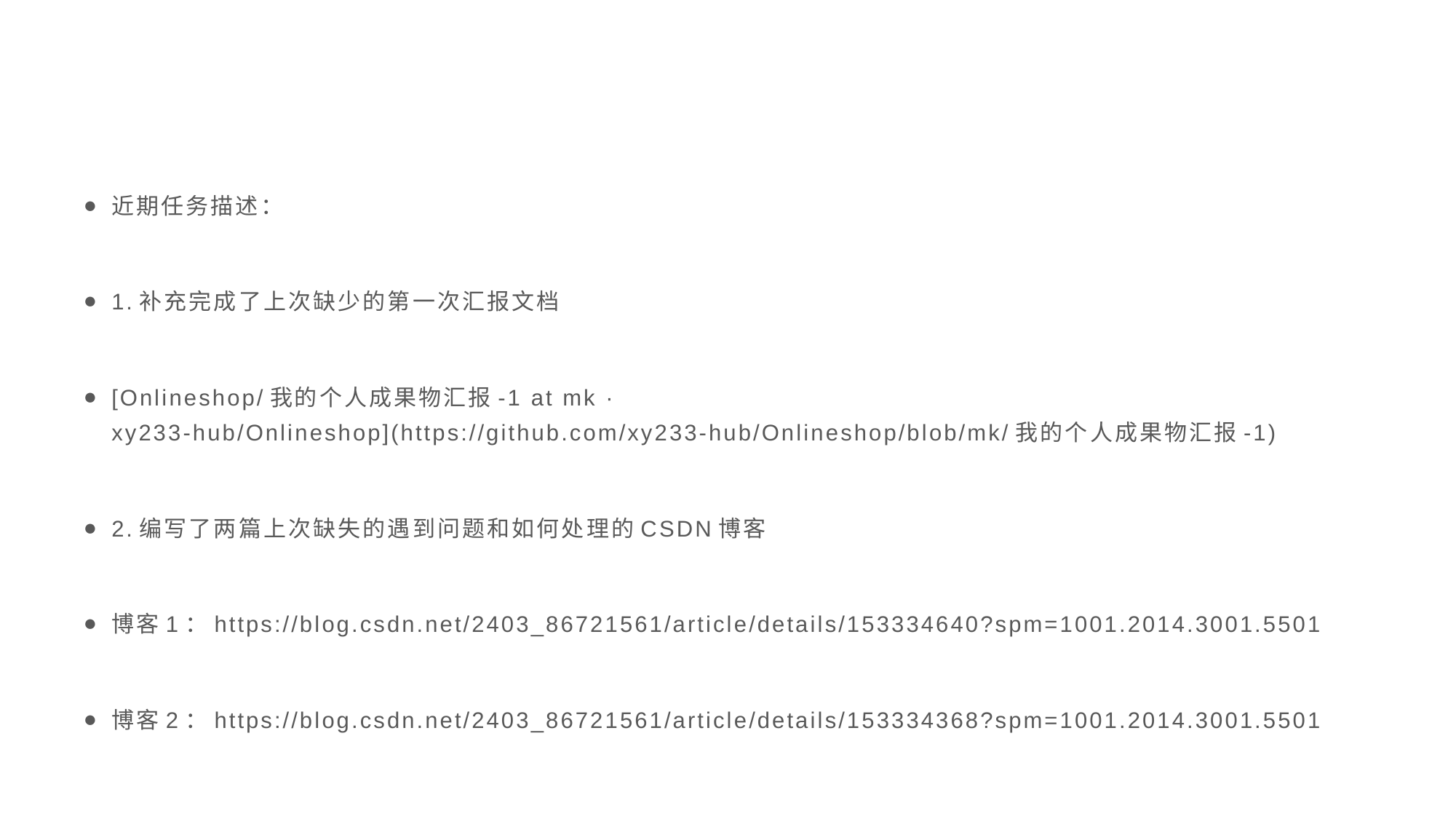

近期任务描述：

1.补充完成了上次缺少的第一次汇报文档

[Onlineshop/我的个人成果物汇报-1 at mk · xy233-hub/Onlineshop](https://github.com/xy233-hub/Onlineshop/blob/mk/我的个人成果物汇报-1)

2.编写了两篇上次缺失的遇到问题和如何处理的CSDN博客

博客1：https://blog.csdn.net/2403_86721561/article/details/153334640?spm=1001.2014.3001.5501

博客2：https://blog.csdn.net/2403_86721561/article/details/153334368?spm=1001.2014.3001.5501